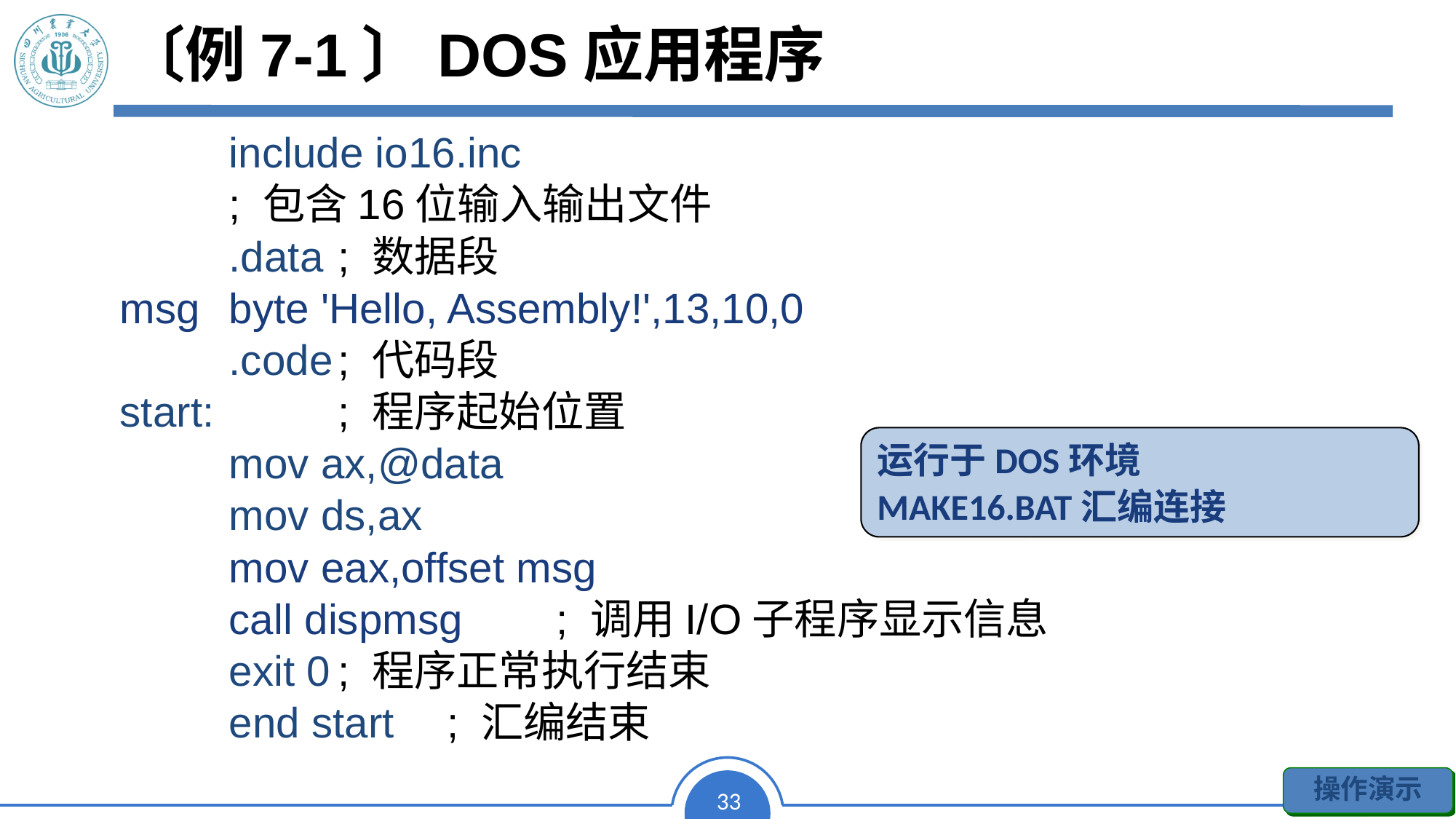

# 〔例7-1〕DOS应用程序
	include io16.inc
	; 包含16位输入输出文件
	.data	; 数据段
msg	byte 'Hello, Assembly!',13,10,0
	.code	; 代码段
start:		; 程序起始位置
	mov ax,@data
	mov ds,ax
	mov eax,offset msg
	call dispmsg	; 调用I/O子程序显示信息
	exit 0	; 程序正常执行结束
	end start	; 汇编结束
运行于DOS环境
MAKE16.BAT汇编连接
操作演示